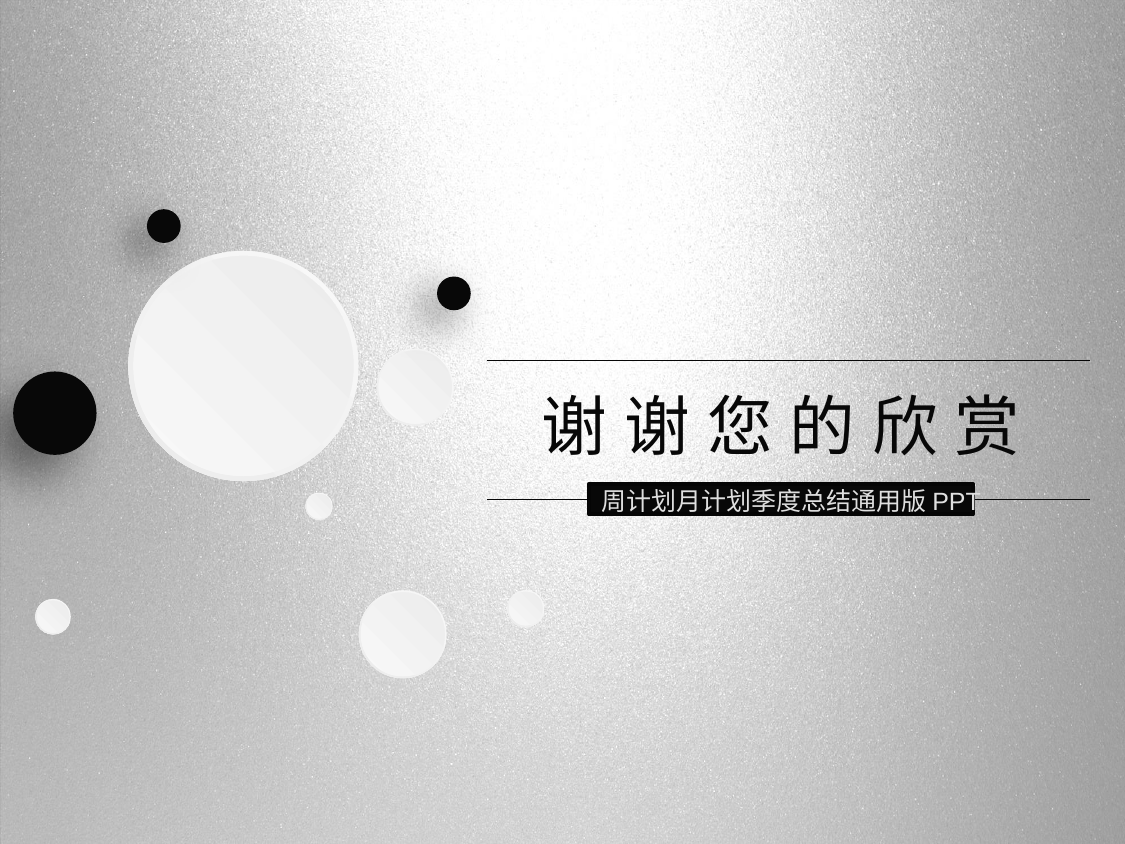

谢 谢 您 的 欣 赏
周计划月计划季度总结通用版PPT